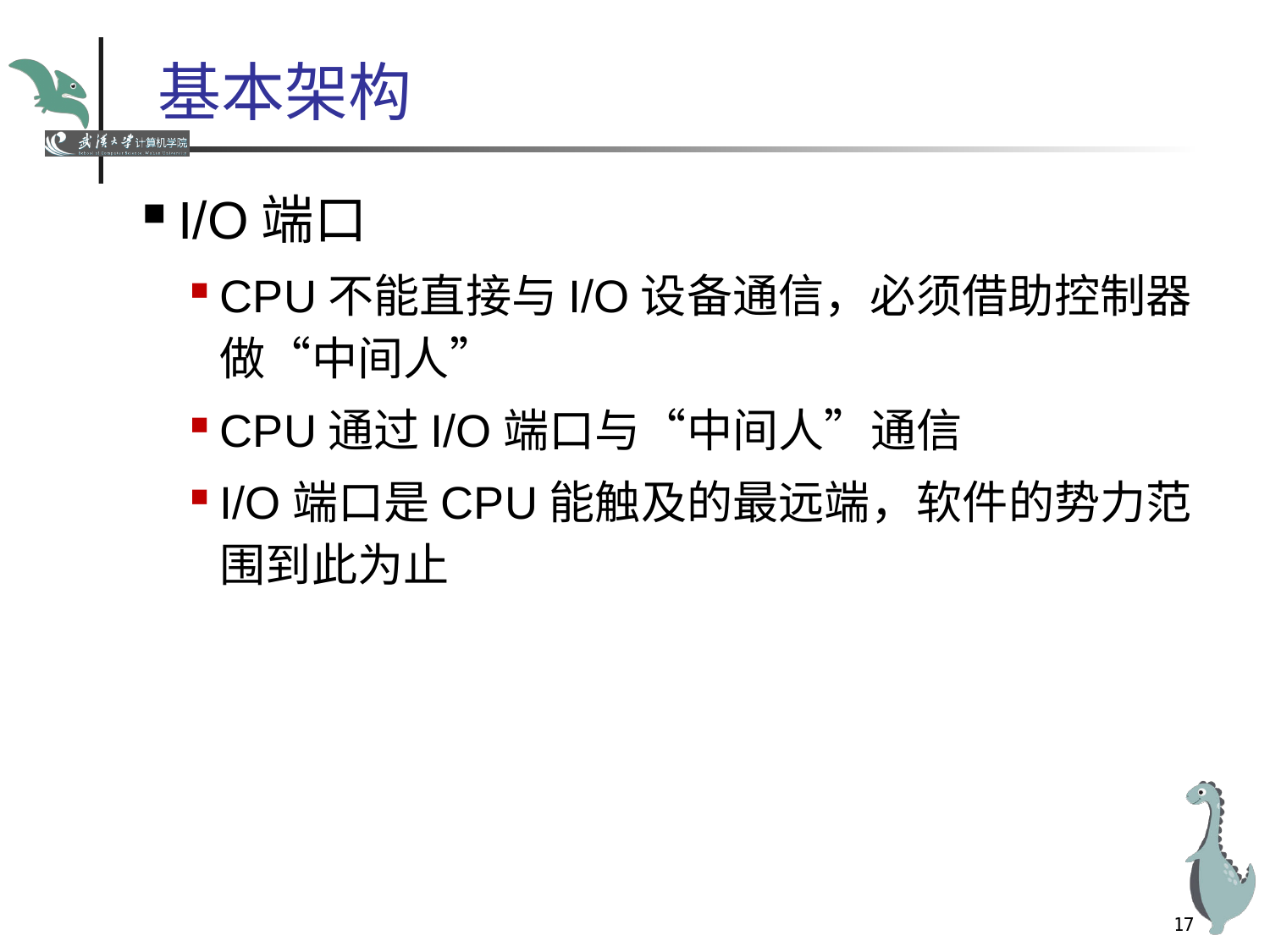

# 基本架构
I/O端口
CPU不能直接与I/O设备通信，必须借助控制器做“中间人”
CPU通过I/O端口与“中间人”通信
I/O端口是CPU能触及的最远端，软件的势力范围到此为止
17